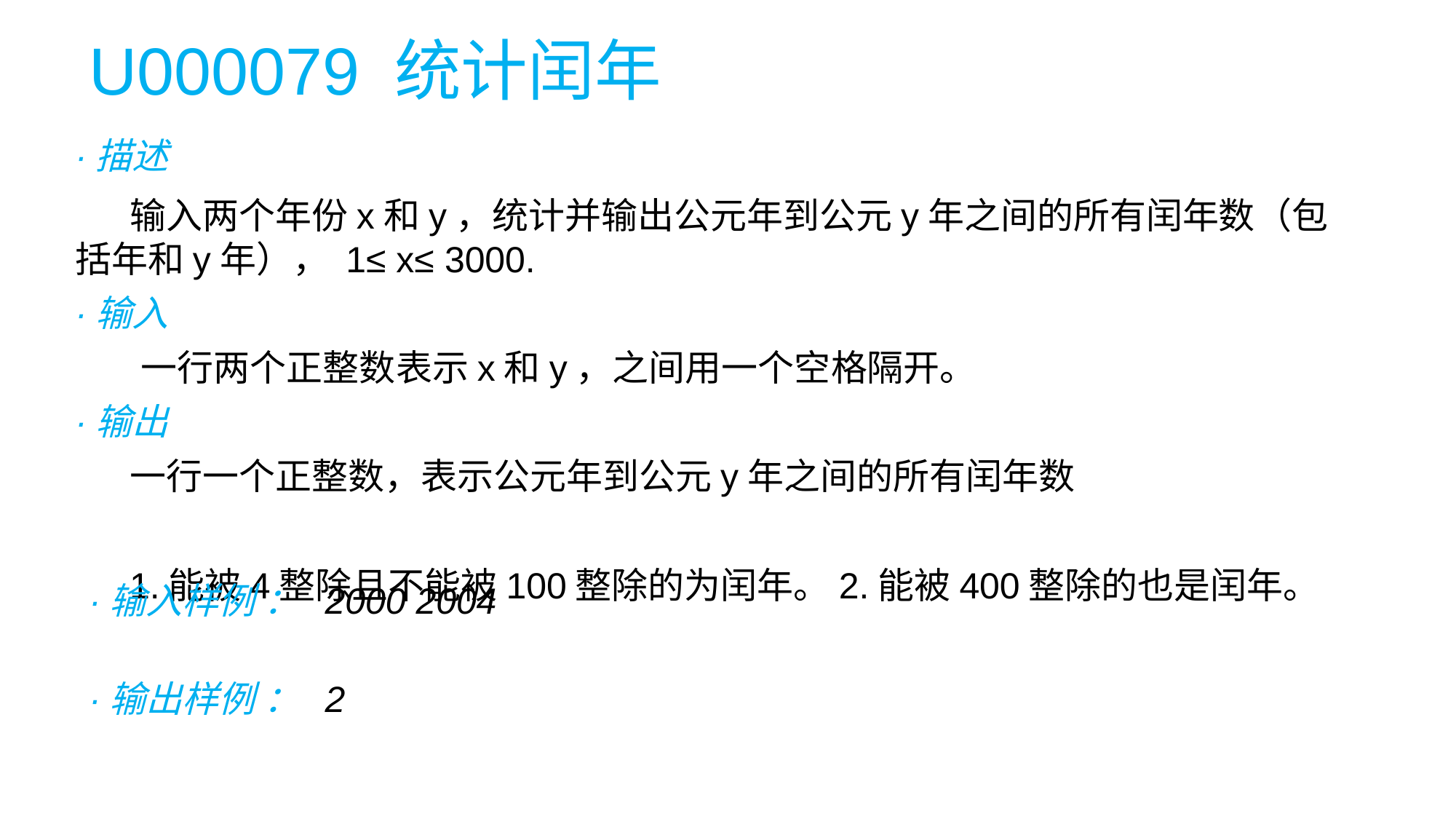

# U000079 统计闰年
·描述
输入两个年份x和y，统计并输出公元年到公元y年之间的所有闰年数（包括年和y年）， 1≤ x≤ 3000.
·输入
       一行两个正整数表示x和y，之间用一个空格隔开。
·输出
一行一个正整数，表示公元年到公元y年之间的所有闰年数

1.能被4整除且不能被100整除的为闰年。2.能被400整除的也是闰年。
·输入样例 ：  2000 2004
·输出样例 ：  2